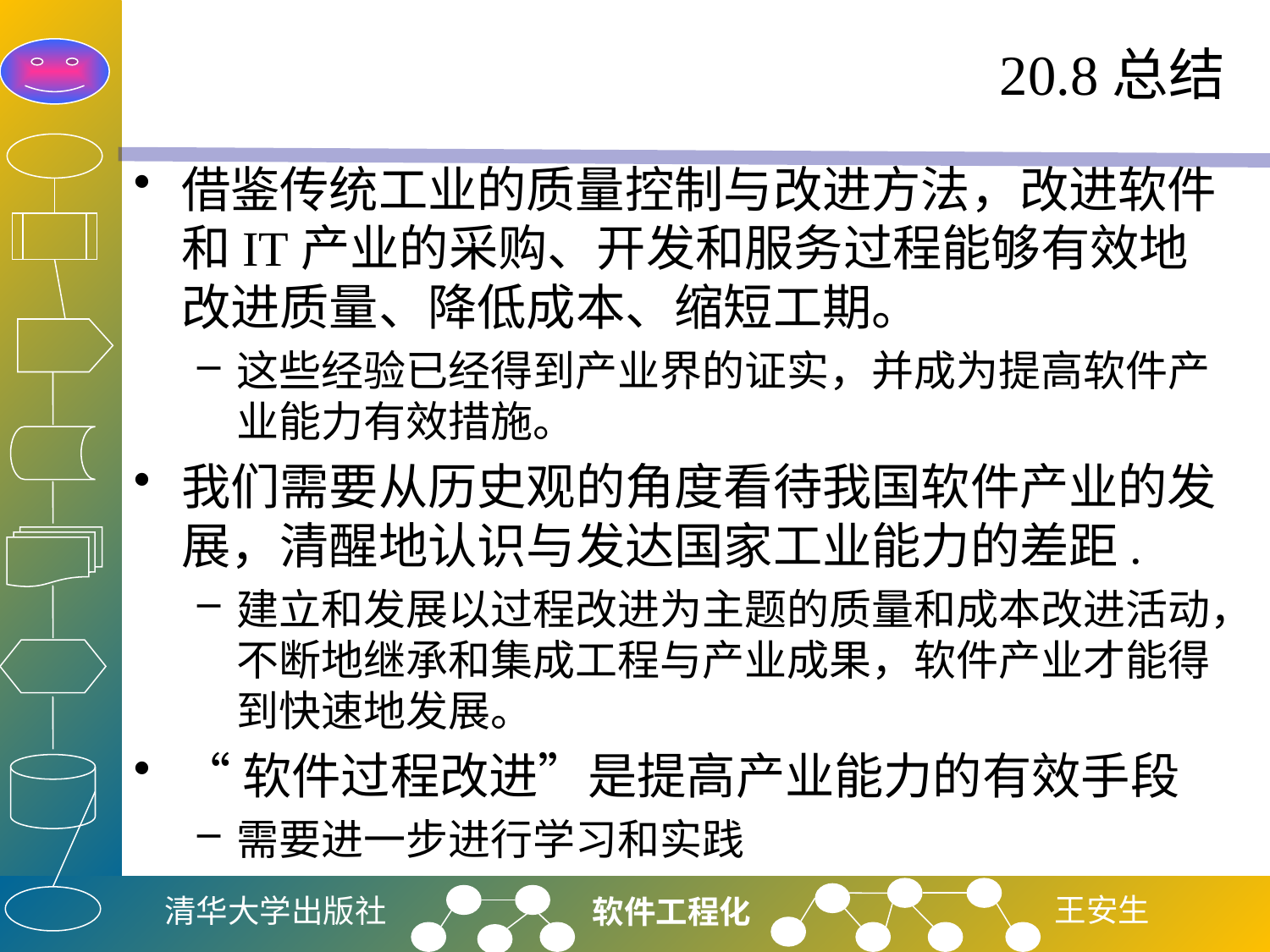

# 20.8总结
借鉴传统工业的质量控制与改进方法，改进软件和IT产业的采购、开发和服务过程能够有效地改进质量、降低成本、缩短工期。
这些经验已经得到产业界的证实，并成为提高软件产业能力有效措施。
我们需要从历史观的角度看待我国软件产业的发展，清醒地认识与发达国家工业能力的差距.
建立和发展以过程改进为主题的质量和成本改进活动，不断地继承和集成工程与产业成果，软件产业才能得到快速地发展。
“软件过程改进”是提高产业能力的有效手段
需要进一步进行学习和实践